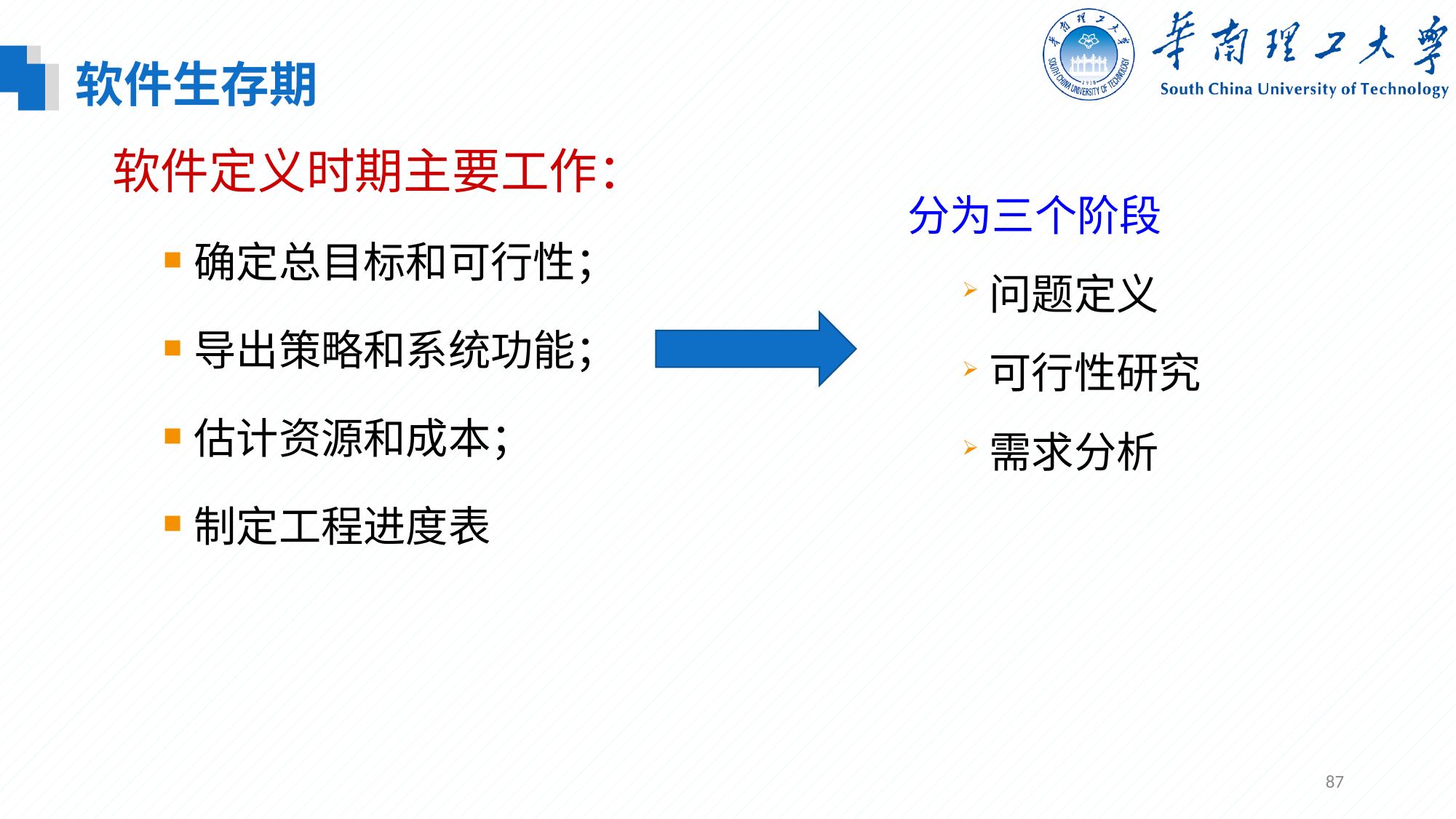

软件生存期
软件定义时期主要工作：
确定总目标和可行性；
导出策略和系统功能；
估计资源和成本；
制定工程进度表
分为三个阶段
问题定义
可行性研究
需求分析

87